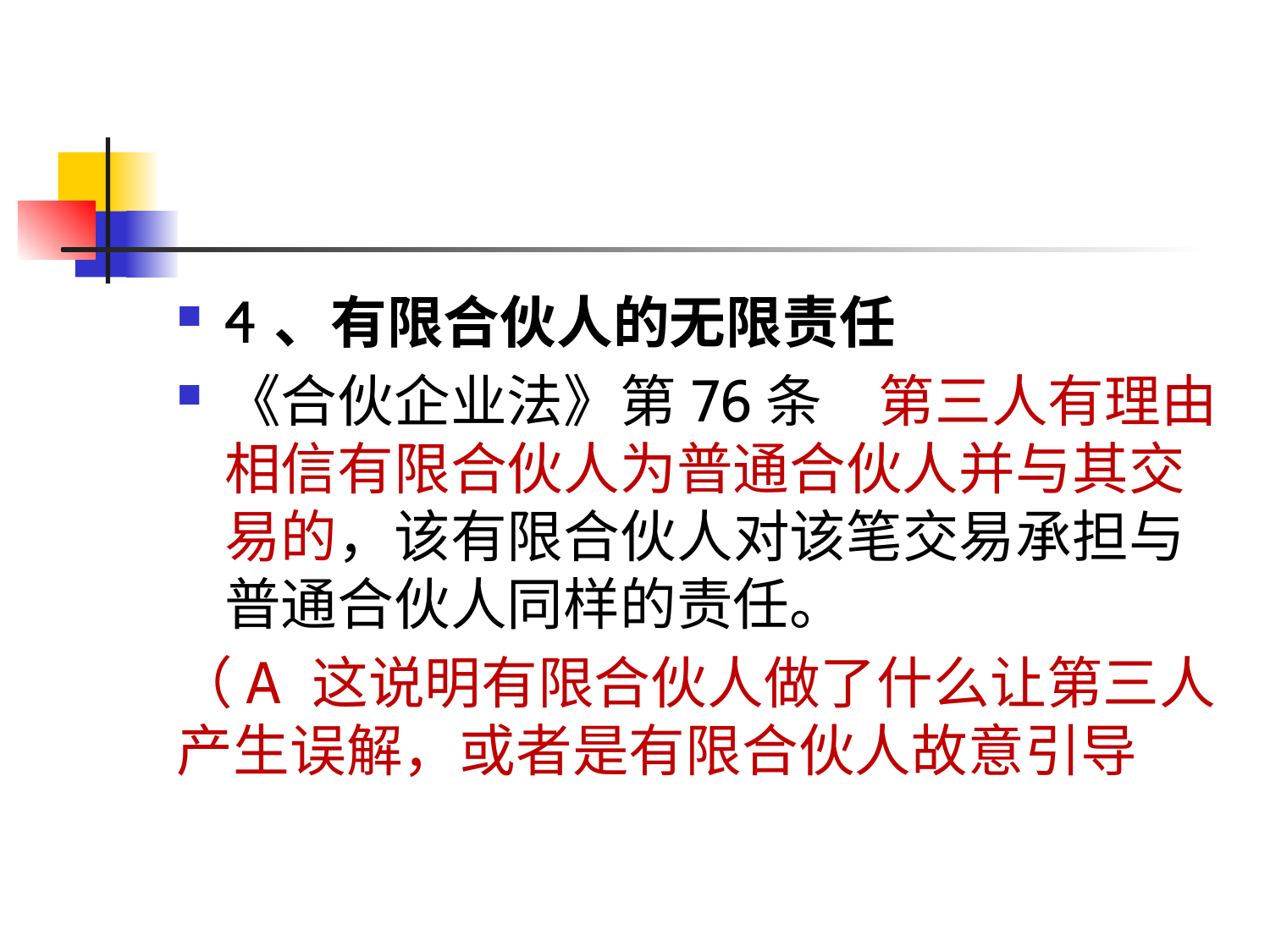

#
4、有限合伙人的无限责任
《合伙企业法》第76条　第三人有理由相信有限合伙人为普通合伙人并与其交易的，该有限合伙人对该笔交易承担与普通合伙人同样的责任。
（A 这说明有限合伙人做了什么让第三人产生误解，或者是有限合伙人故意引导